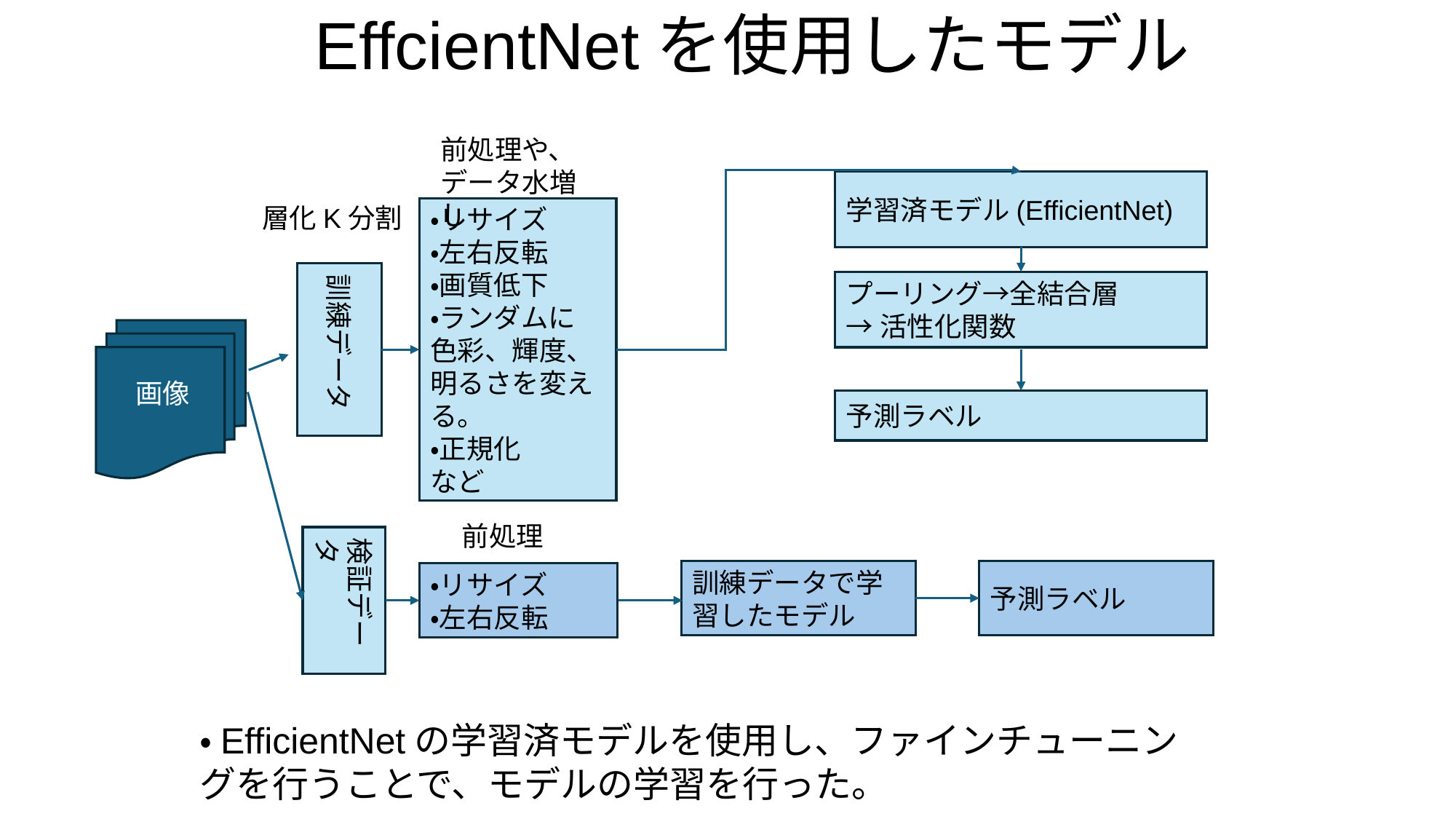

# EffcientNetを使用したモデル
前処理や、データ水増し
学習済モデル(EfficientNet)
層化K分割
・リサイズ
・左右反転
・画質低下
・ランダムに
色彩、輝度、
明るさを変える。
・正規化
など
訓練データ
プーリング→全結合層
→活性化関数

画像
予測ラベル
前処理
検証データ
訓練データで学習したモデル
予測ラベル
・リサイズ
・左右反転
・EfficientNetの学習済モデルを使用し、ファインチューニングを行うことで、モデルの学習を行った。